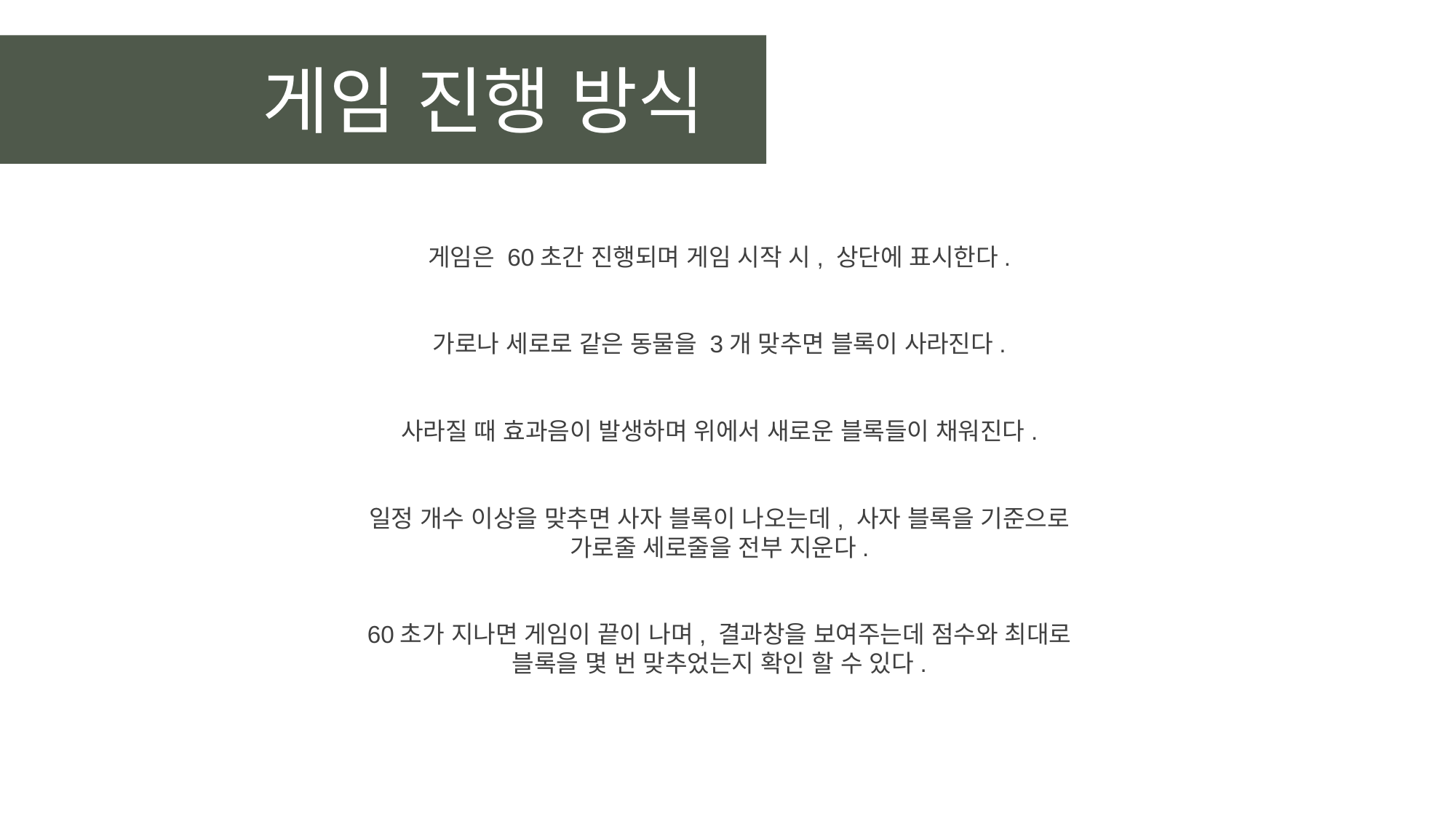

게임 진행 방식
게임은 60초간 진행되며 게임 시작 시, 상단에 표시한다.

가로나 세로로 같은 동물을 3개 맞추면 블록이 사라진다.

사라질 때 효과음이 발생하며 위에서 새로운 블록들이 채워진다.

일정 개수 이상을 맞추면 사자 블록이 나오는데, 사자 블록을 기준으로 가로줄 세로줄을 전부 지운다.

60초가 지나면 게임이 끝이 나며, 결과창을 보여주는데 점수와 최대로 블록을 몇 번 맞추었는지 확인 할 수 있다.